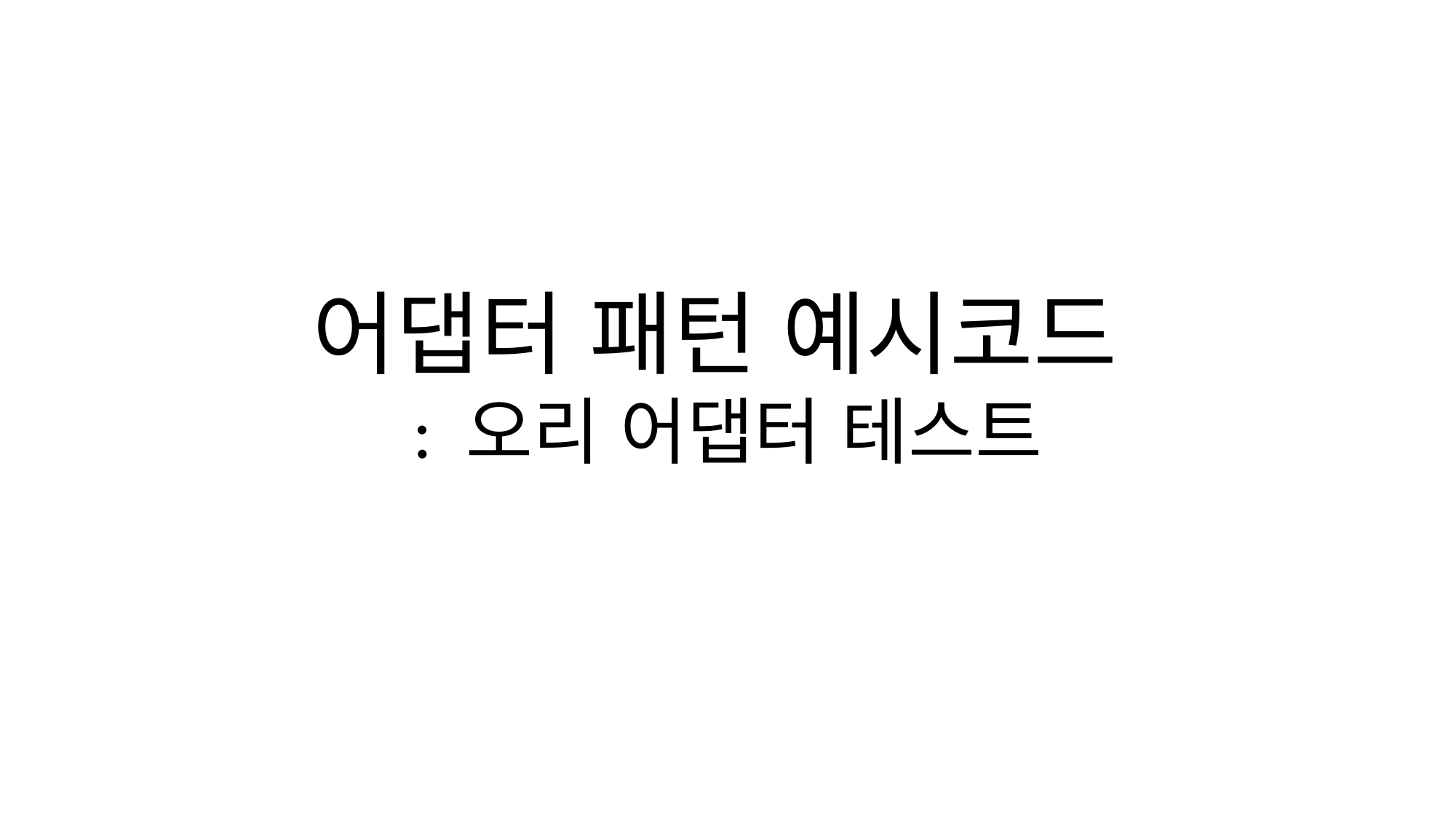

# 어댑터 패턴 예시코드 : 오리 어댑터 테스트